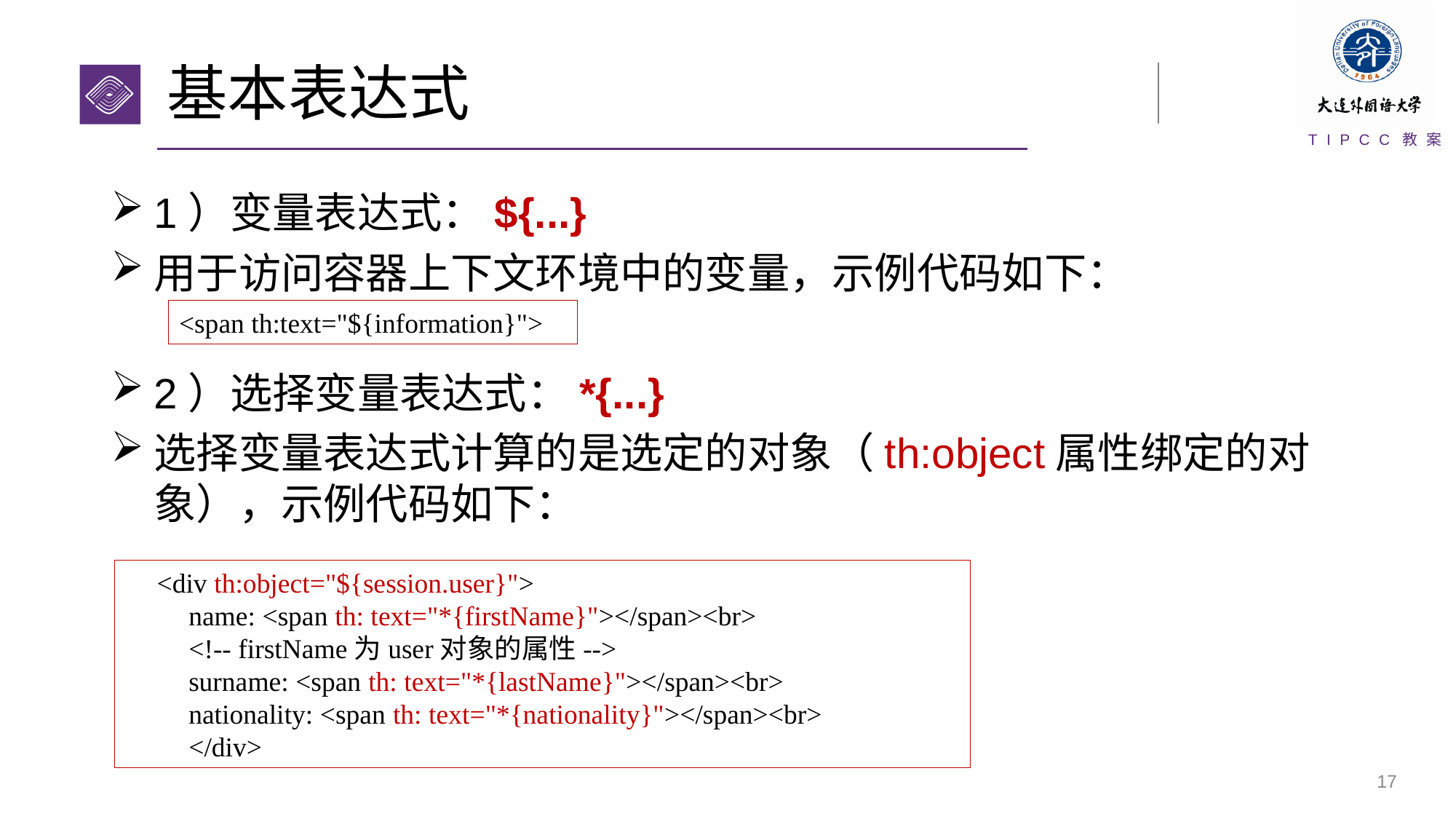

# 基本表达式
1）变量表达式：${...}
用于访问容器上下文环境中的变量，示例代码如下：

2）选择变量表达式：*{...}
选择变量表达式计算的是选定的对象（th:object属性绑定的对象），示例代码如下：

<span th:text="${information}">
<div th:object="${session.user}">
name: <span th: text="*{firstName}"></span><br>
<!-- firstName为user对象的属性-->
surname: <span th: text="*{lastName}"></span><br>
nationality: <span th: text="*{nationality}"></span><br>
</div>
17